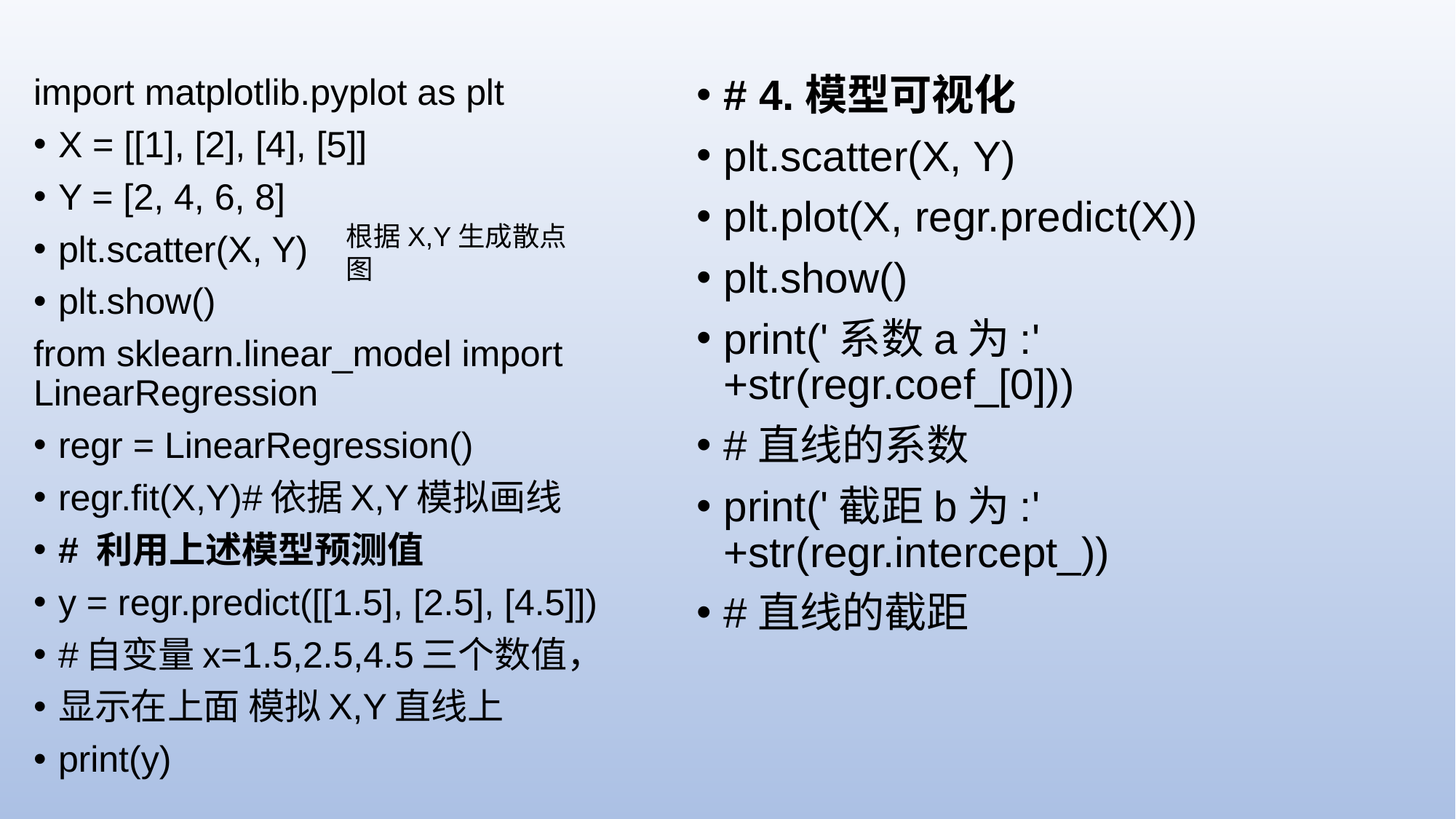

import matplotlib.pyplot as plt
X = [[1], [2], [4], [5]]
Y = [2, 4, 6, 8]
plt.scatter(X, Y)
plt.show()
from sklearn.linear_model import LinearRegression
regr = LinearRegression()
regr.fit(X,Y)#依据X,Y模拟画线
# 利用上述模型预测值
y = regr.predict([[1.5], [2.5], [4.5]])
#自变量x=1.5,2.5,4.5三个数值，
显示在上面 模拟X,Y直线上
print(y)

# 4.模型可视化
plt.scatter(X, Y)
plt.plot(X, regr.predict(X))
plt.show()
print('系数a为:' +str(regr.coef_[0]))
#直线的系数
print('截距b为:' +str(regr.intercept_))
#直线的截距
根据X,Y生成散点图